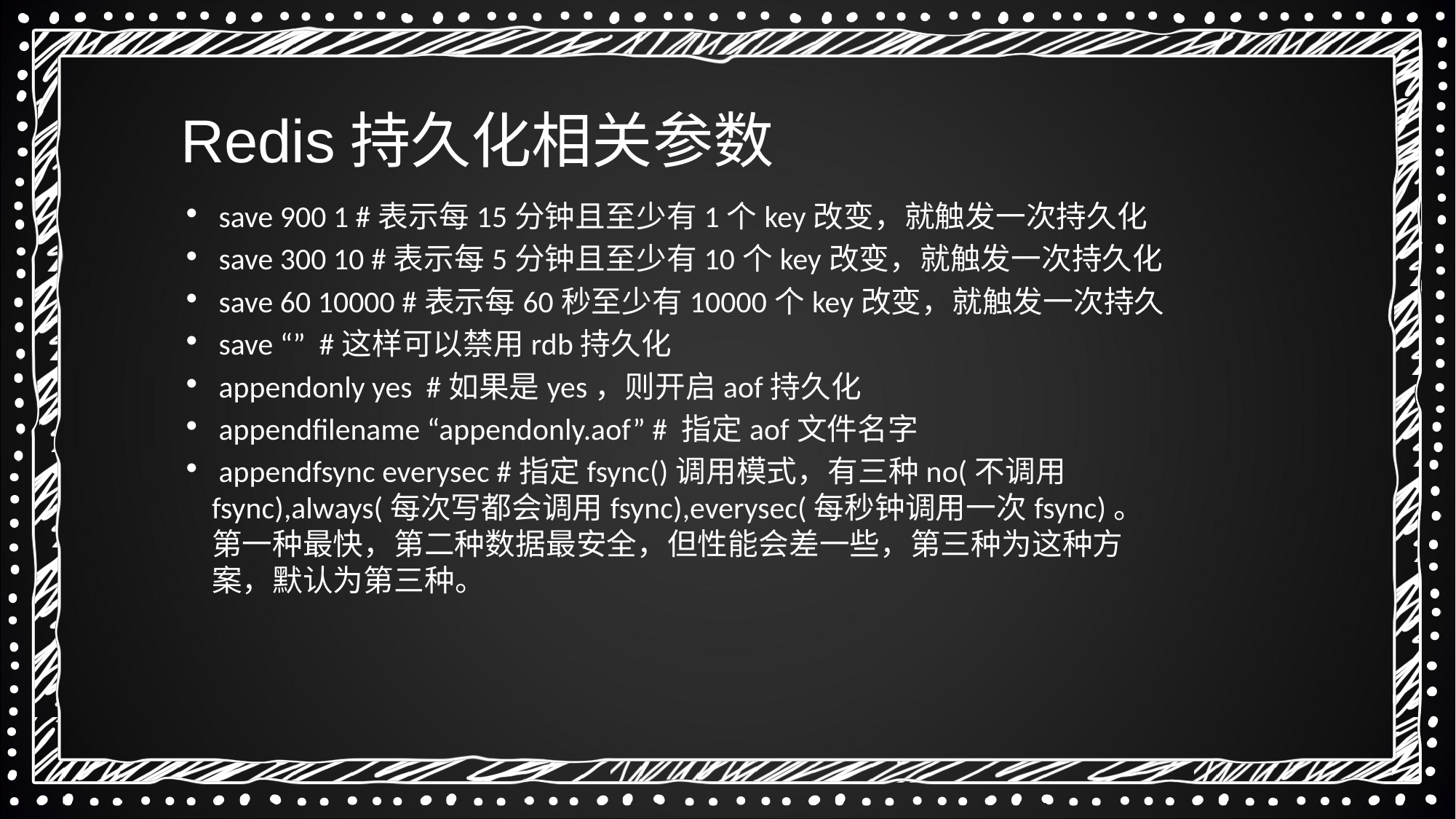

Redis持久化相关参数
 save 900 1 #表示每15分钟且至少有1个key改变，就触发一次持久化
 save 300 10 #表示每5分钟且至少有10个key改变，就触发一次持久化
 save 60 10000 #表示每60秒至少有10000个key改变，就触发一次持久
 save “”  #这样可以禁用rdb持久化
 appendonly yes  #如果是yes，则开启aof持久化
 appendfilename “appendonly.aof” # 指定aof文件名字
 appendfsync everysec #指定fsync()调用模式，有三种no(不调用fsync),always(每次写都会调用fsync),everysec(每秒钟调用一次fsync)。第一种最快，第二种数据最安全，但性能会差一些，第三种为这种方案，默认为第三种。